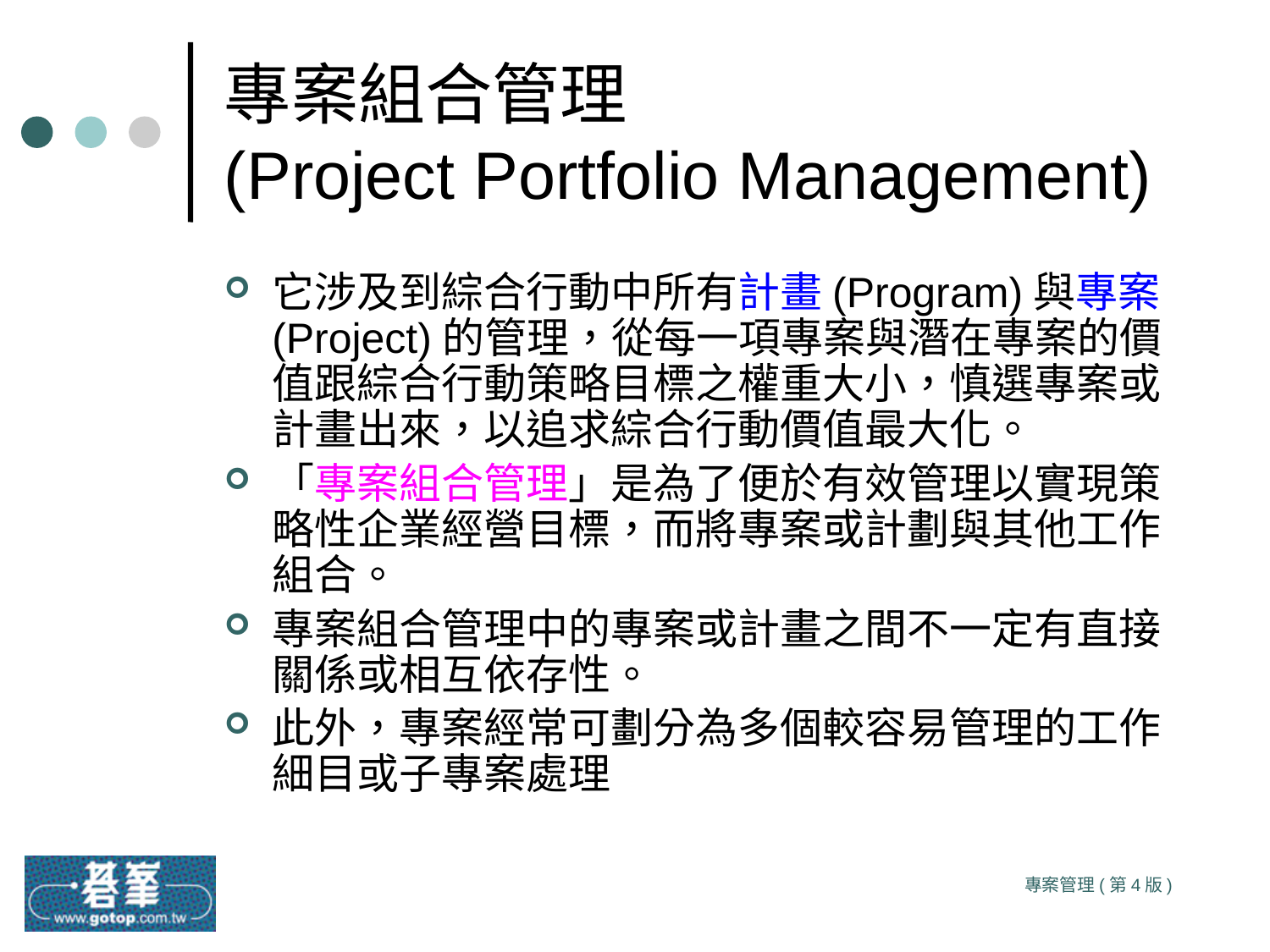

# 專案組合管理 (Project Portfolio Management)
它涉及到綜合行動中所有計畫(Program)與專案(Project)的管理，從每一項專案與潛在專案的價值跟綜合行動策略目標之權重大小，慎選專案或計畫出來，以追求綜合行動價值最大化。
「專案組合管理」是為了便於有效管理以實現策略性企業經營目標，而將專案或計劃與其他工作組合。
專案組合管理中的專案或計畫之間不一定有直接關係或相互依存性。
此外，專案經常可劃分為多個較容易管理的工作細目或子專案處理
專案管理(第4版)